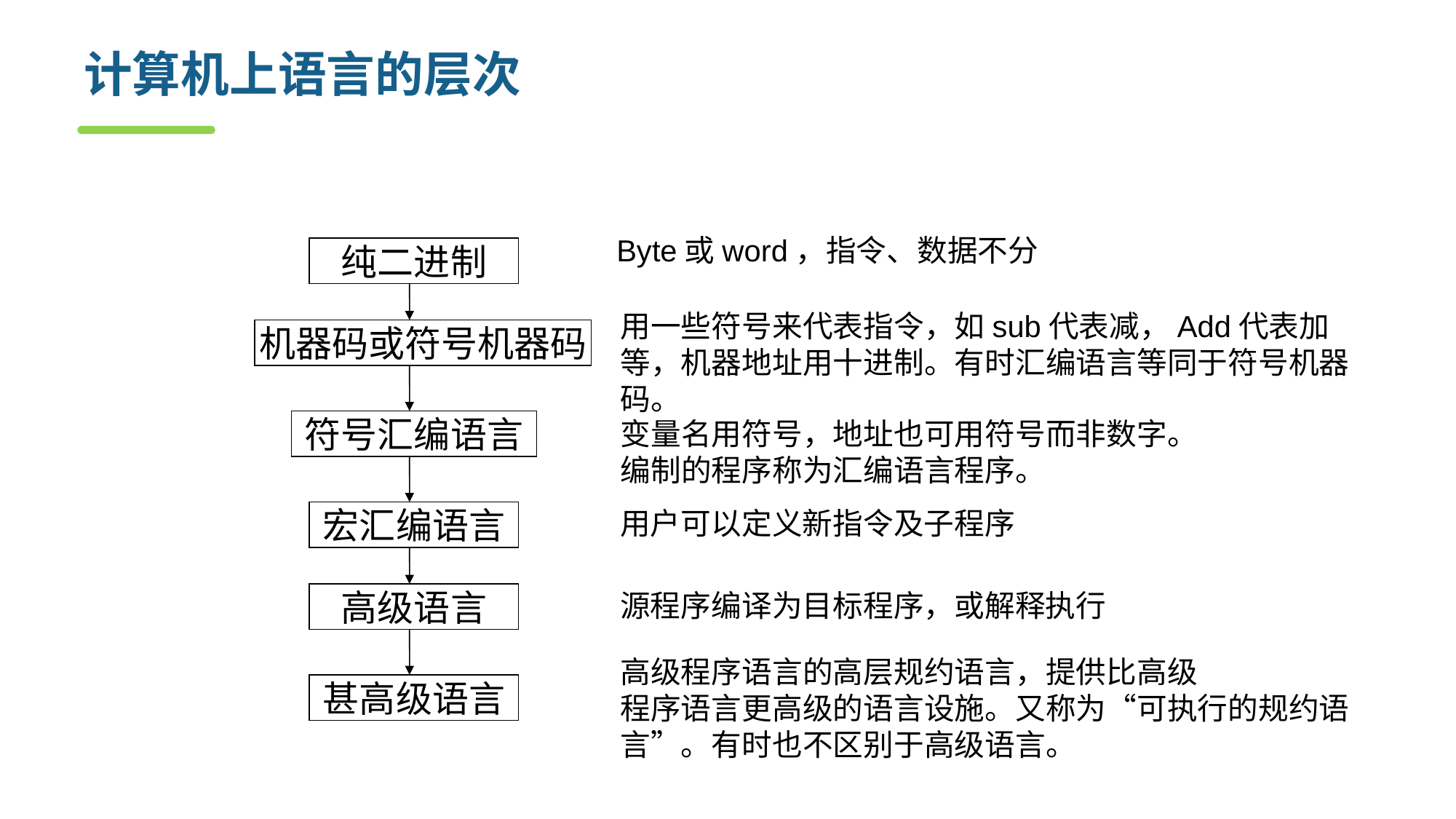

# 计算机上语言的层次
Byte或word，指令、数据不分
纯二进制

用一些符号来代表指令，如sub代表减，Add代表加等，机器地址用十进制。有时汇编语言等同于符号机器码。
机器码或符号机器码

变量名用符号，地址也可用符号而非数字。
编制的程序称为汇编语言程序。
符号汇编语言

用户可以定义新指令及子程序
宏汇编语言

源程序编译为目标程序，或解释执行
高级语言

高级程序语言的高层规约语言，提供比高级
程序语言更高级的语言设施。又称为“可执行的规约语言”。有时也不区别于高级语言。
甚高级语言
8